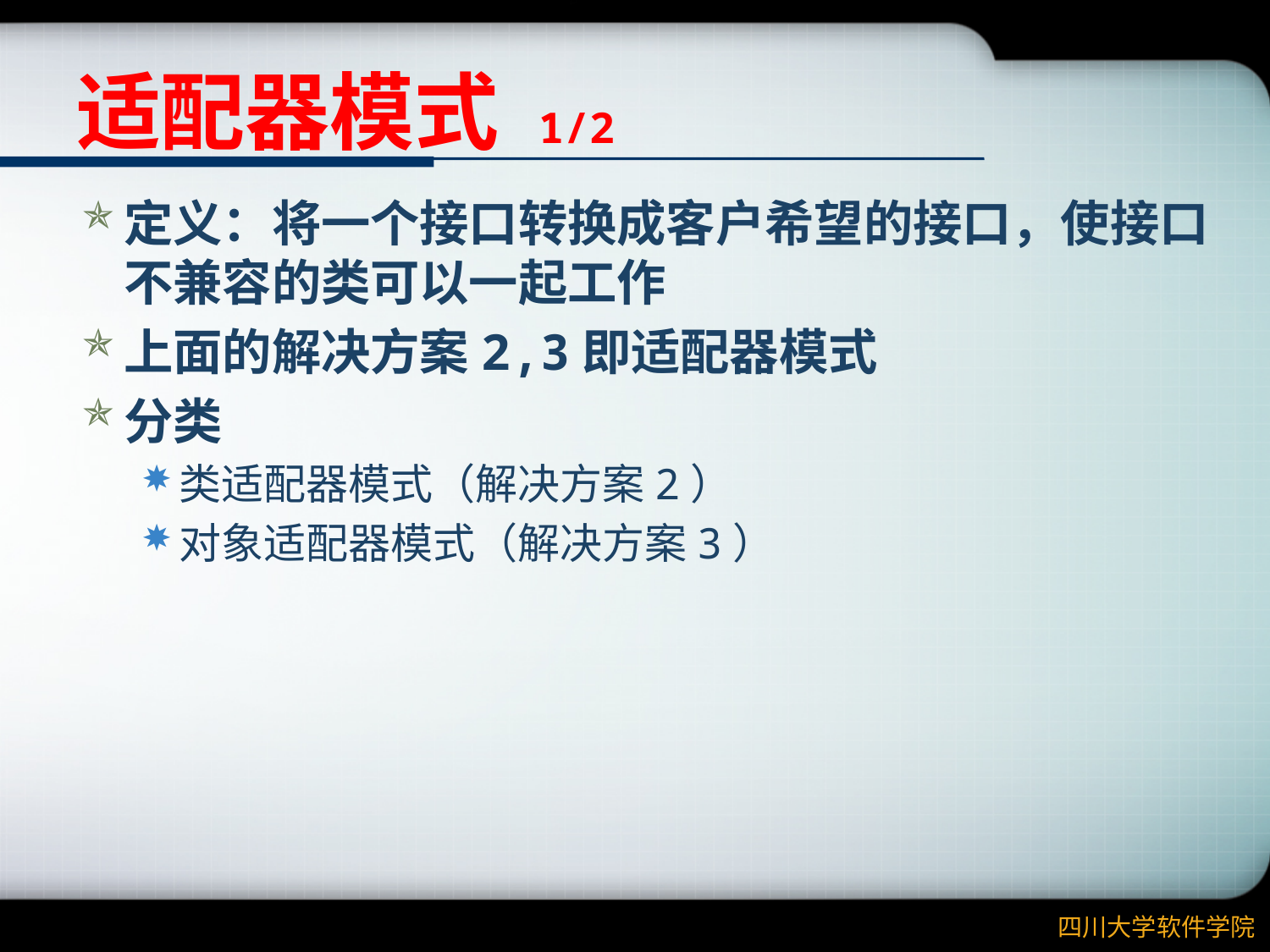

# 适配器模式 1/2
定义：将一个接口转换成客户希望的接口，使接口不兼容的类可以一起工作
上面的解决方案2,3即适配器模式
分类
类适配器模式（解决方案2）
对象适配器模式（解决方案3）